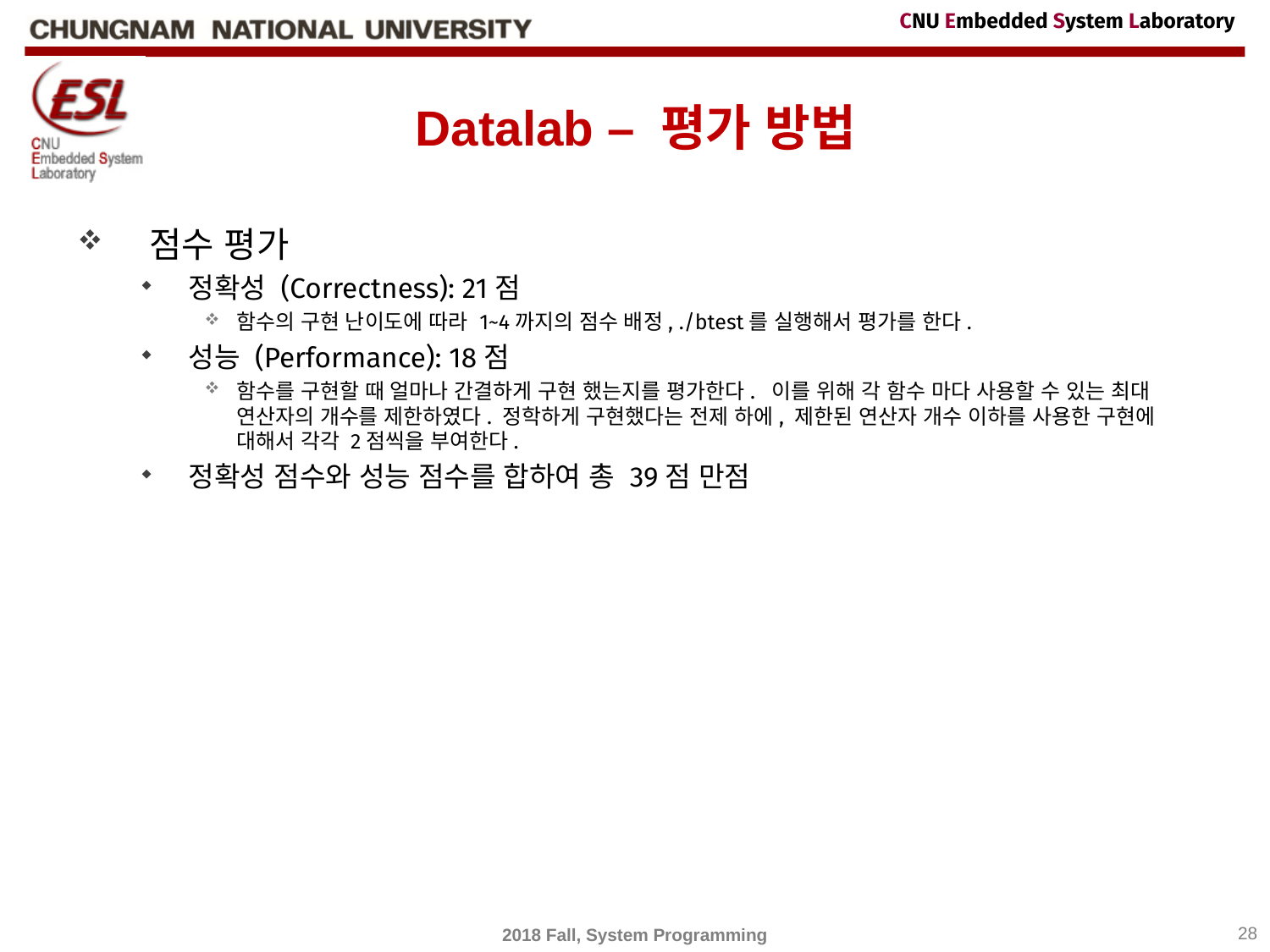

# Datalab – 평가 방법
점수 평가
정확성 (Correctness): 21점
함수의 구현 난이도에 따라 1~4까지의 점수 배정, ./btest를 실행해서 평가를 한다.
성능 (Performance): 18점
함수를 구현할 때 얼마나 간결하게 구현 했는지를 평가한다.  이를 위해 각 함수 마다 사용할 수 있는 최대 연산자의 개수를 제한하였다. 정학하게 구현했다는 전제 하에, 제한된 연산자 개수 이하를 사용한 구현에 대해서 각각 2점씩을 부여한다.
정확성 점수와 성능 점수를 합하여 총 39점 만점

2018 Fall, System Programming
28